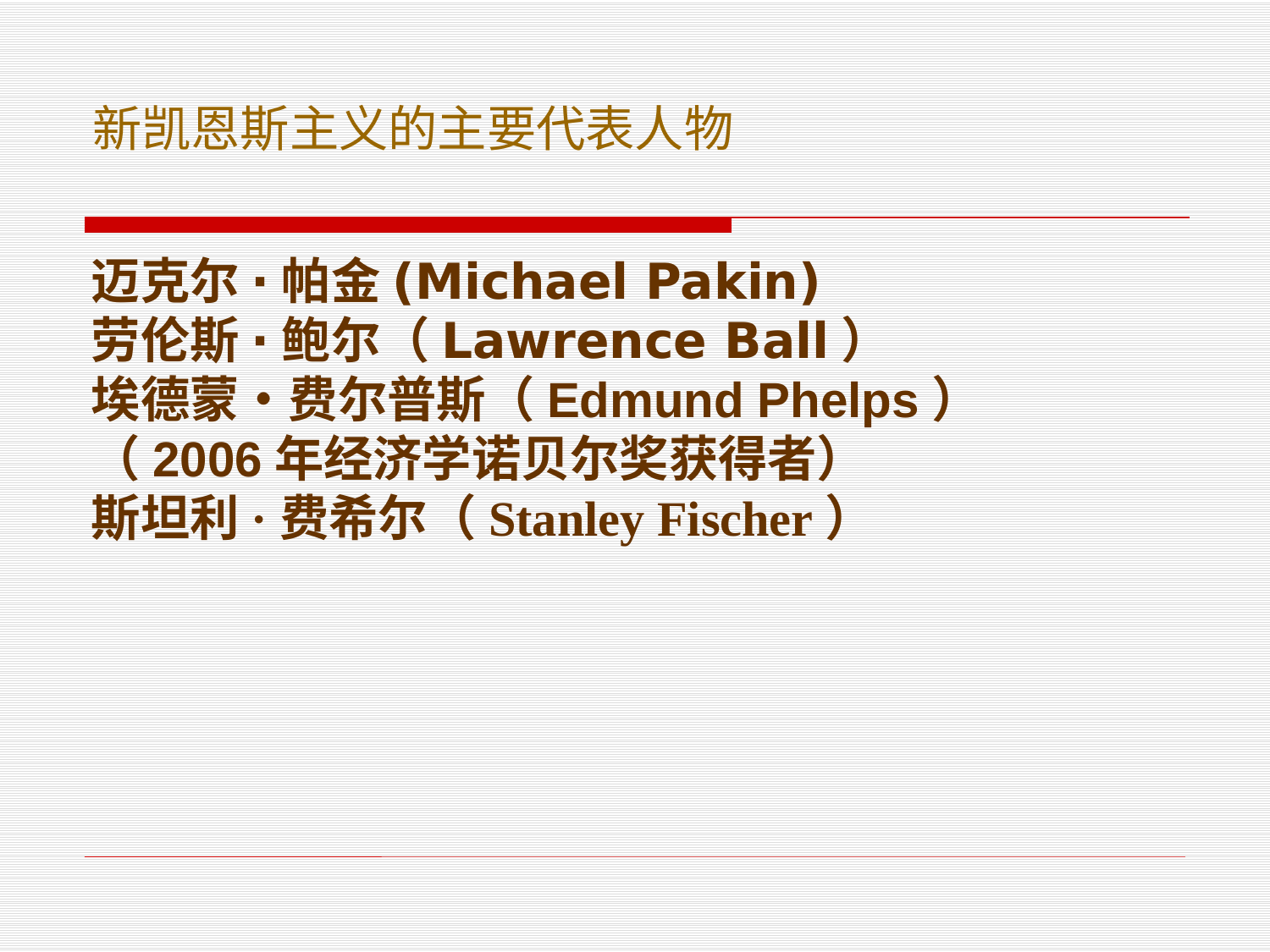

新凯恩斯主义的主要代表人物
迈克尔·帕金(Michael Pakin)
劳伦斯·鲍尔（Lawrence Ball）
埃德蒙•费尔普斯（Edmund Phelps）     （2006年经济学诺贝尔奖获得者）
斯坦利·费希尔（Stanley Fischer）